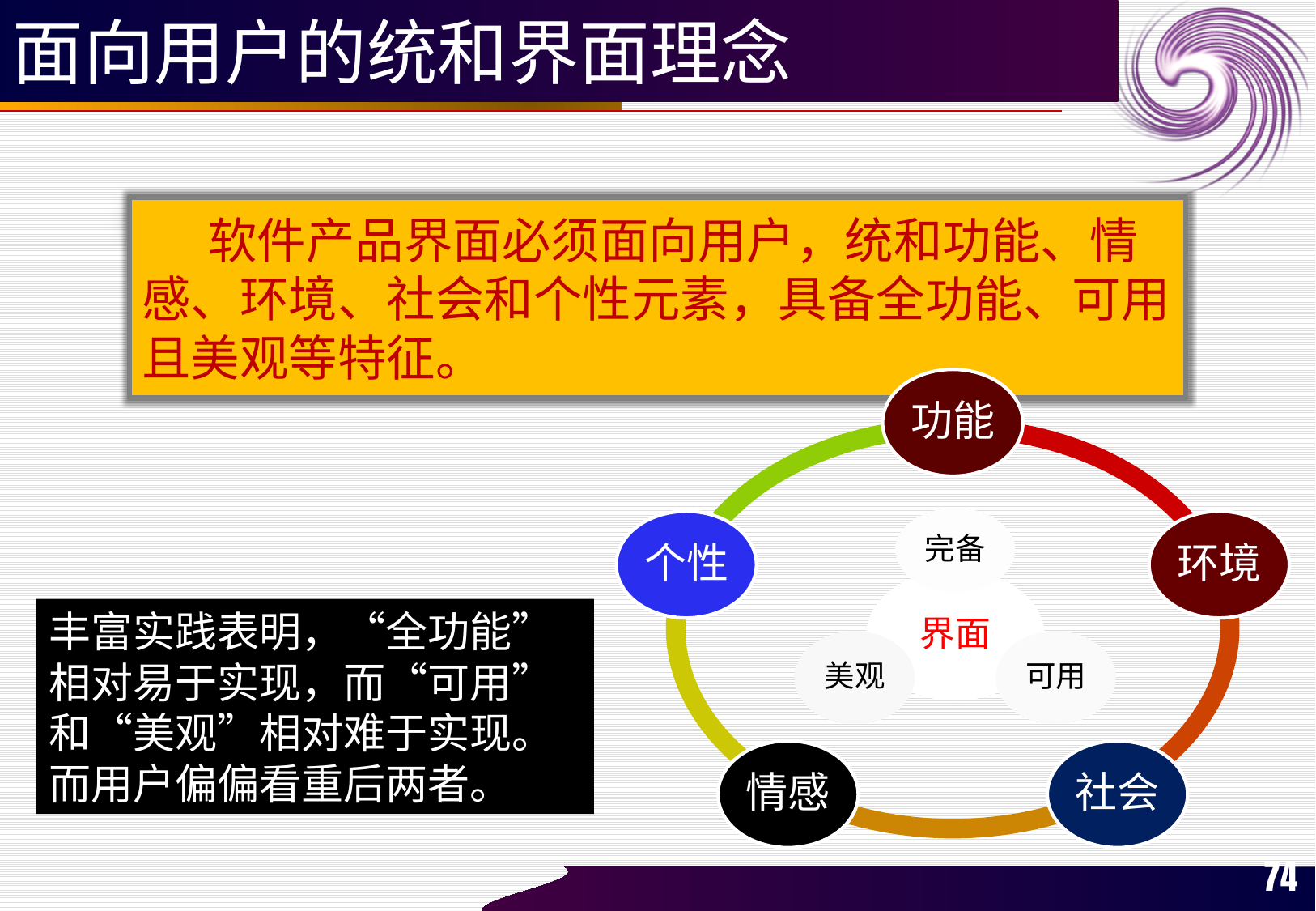

# 面向用户的统和界面理念
     软件产品界面必须面向用户，统和功能、情感、环境、社会和个性元素，具备全功能、可用且美观等特征。

功能

完备

个性

环境

界面
丰富实践表明，“全功能”相对易于实现，而“可用”和“美观”相对难于实现。而用户偏偏看重后两者。

美观

可用

情感

社会
74